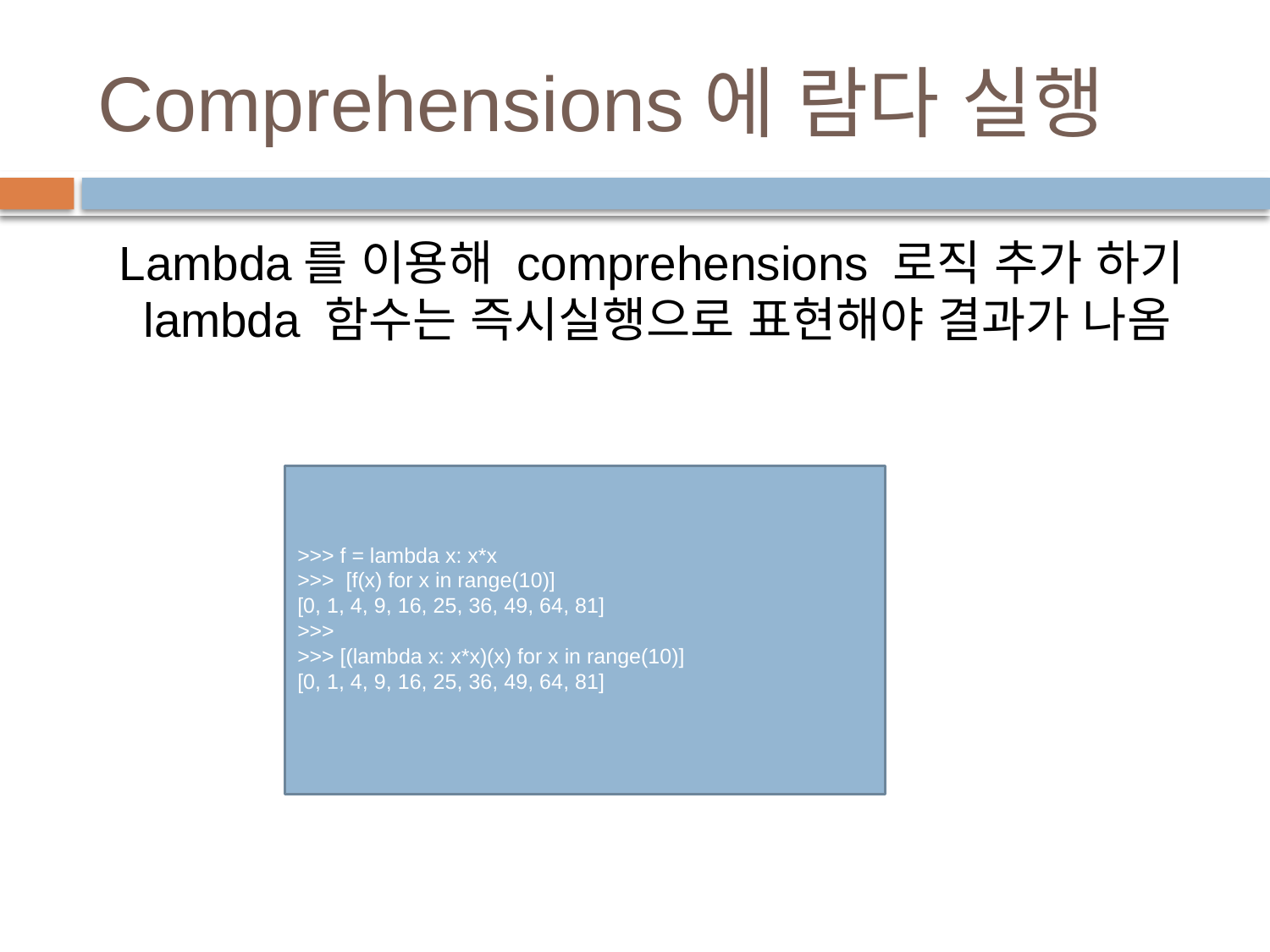

# Comprehensions에 람다 실행
Lambda를 이용해 comprehensions 로직 추가 하기  lambda 함수는 즉시실행으로 표현해야 결과가 나옴
>>> f = lambda x: x*x
>>>  [f(x) for x in range(10)]
[0, 1, 4, 9, 16, 25, 36, 49, 64, 81]
>>>
>>> [(lambda x: x*x)(x) for x in range(10)]
[0, 1, 4, 9, 16, 25, 36, 49, 64, 81]